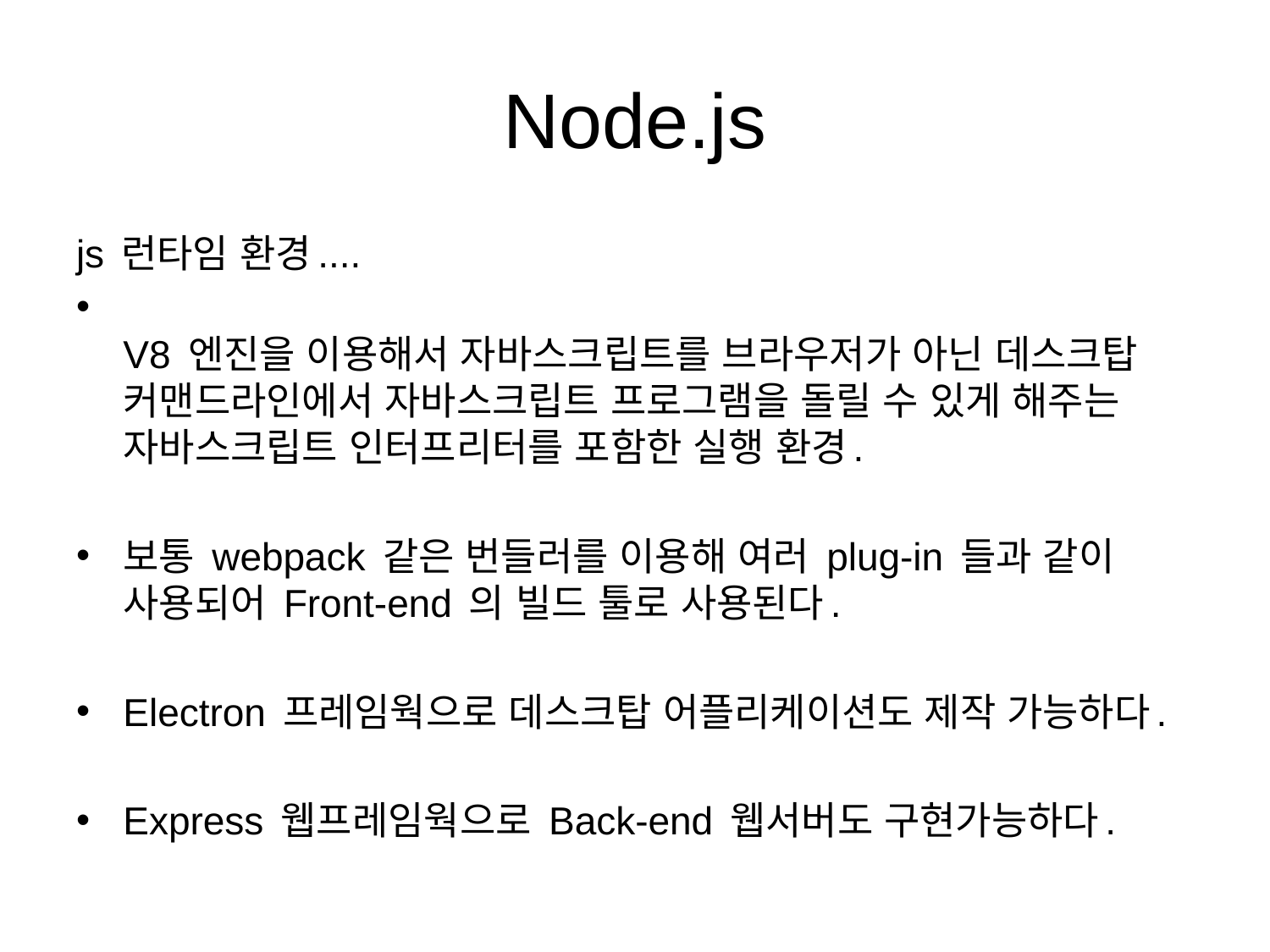

# Node.js
js 런타임 환경....
V8 엔진을 이용해서 자바스크립트를 브라우저가 아닌 데스크탑 커맨드라인에서 자바스크립트 프로그램을 돌릴 수 있게 해주는 자바스크립트 인터프리터를 포함한 실행 환경.

보통 webpack 같은 번들러를 이용해 여러 plug-in 들과 같이 사용되어 Front-end 의 빌드 툴로 사용된다.

Electron 프레임웍으로 데스크탑 어플리케이션도 제작 가능하다.

Express 웹프레임웍으로 Back-end 웹서버도 구현가능하다.